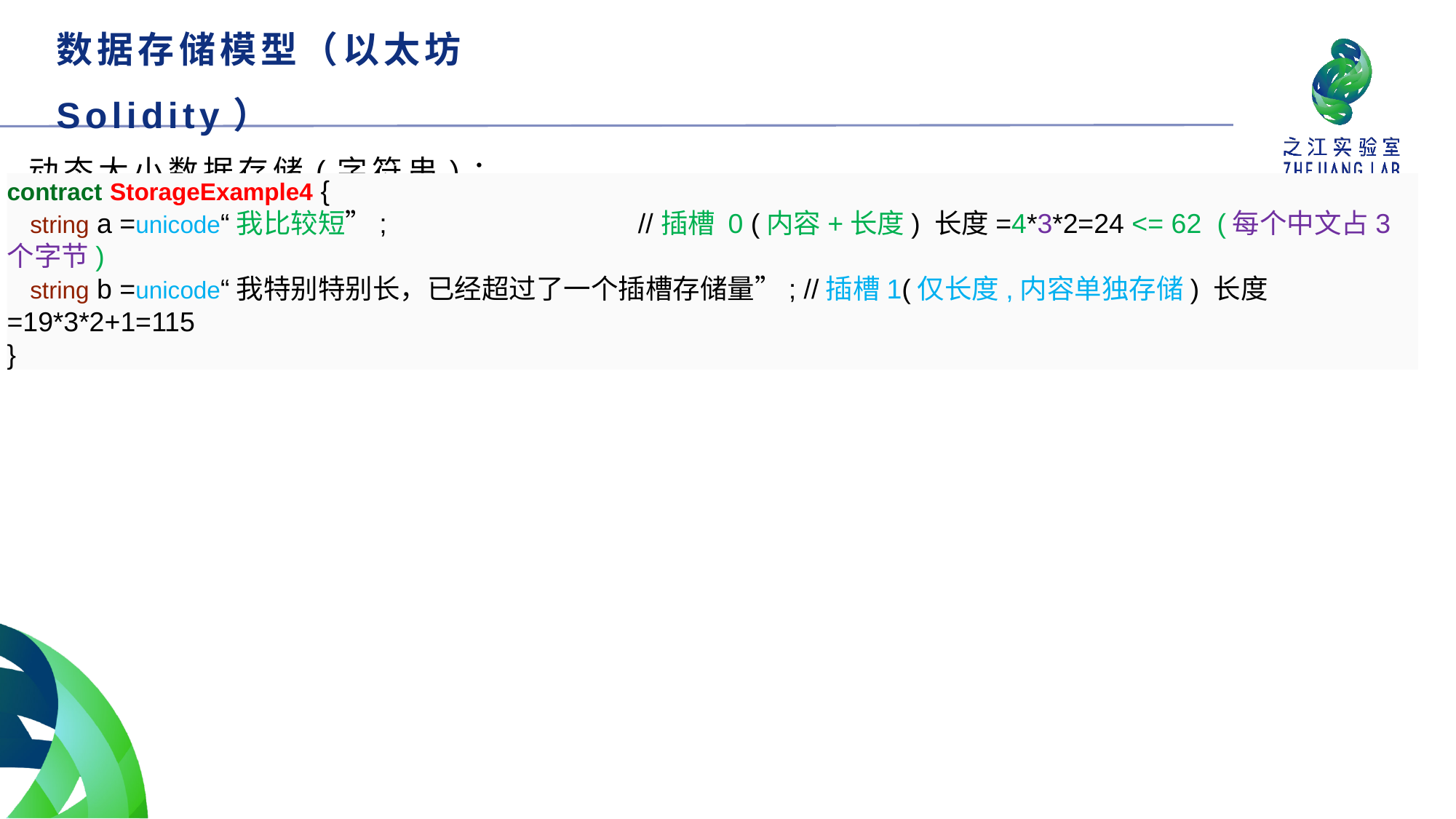

数据存储模型（以太坊Solidity）

动态大小数据存储(字符串)：
contract StorageExample4 {
   string a =unicode“我比较短”;                                 //插槽 0 (内容+长度) 长度=4*3*2=24 <= 62  (每个中文占3个字节)
   string b =unicode“我特别特别长，已经超过了一个插槽存储量”; //插槽1(仅长度,内容单独存储) 长度=19*3*2+1=115
}